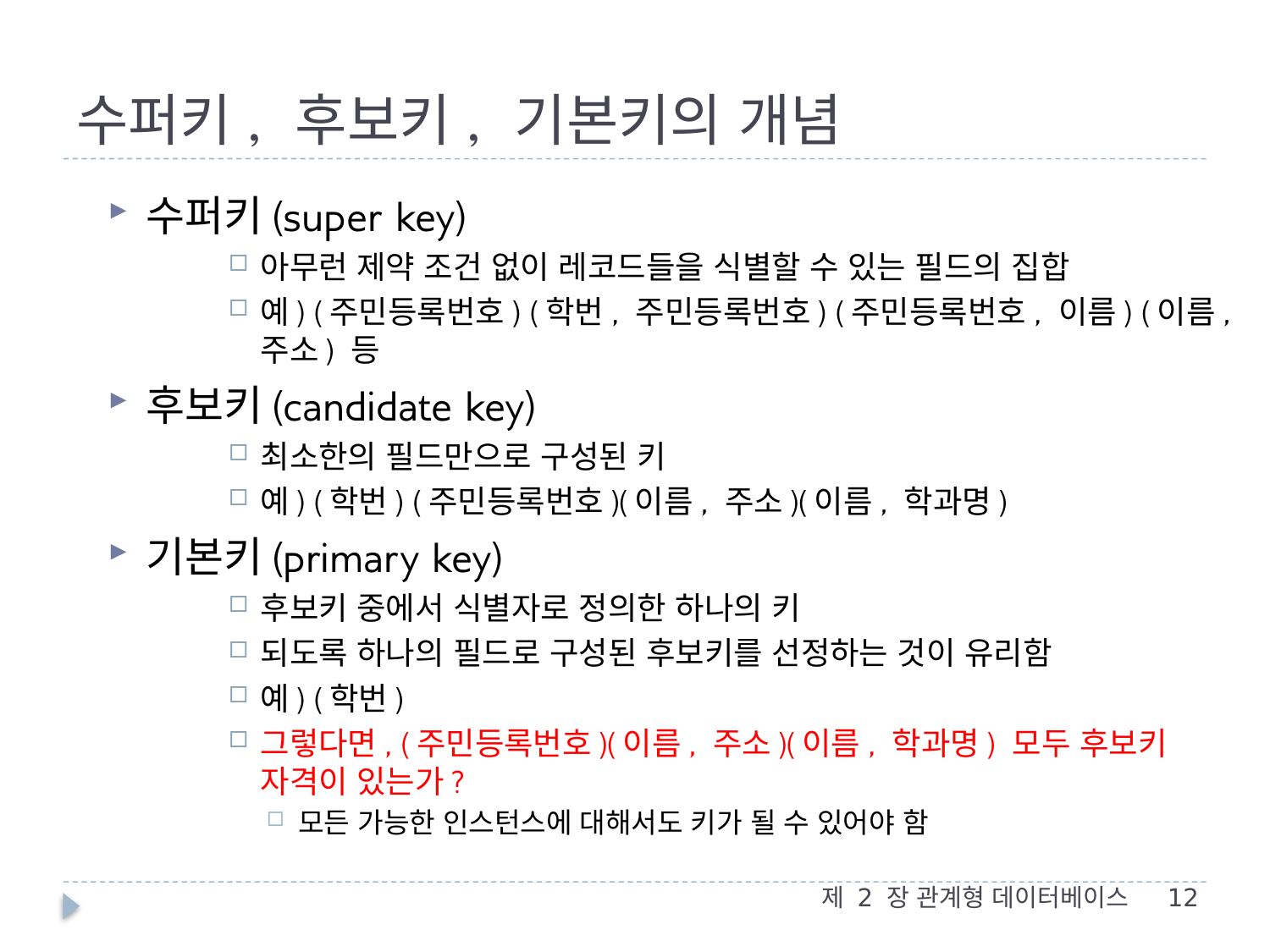

# 수퍼키, 후보키, 기본키의 개념
수퍼키(super key)
아무런 제약 조건 없이 레코드들을 식별할 수 있는 필드의 집합
예) (주민등록번호) (학번, 주민등록번호) (주민등록번호, 이름) (이름, 주소) 등
후보키(candidate key)
최소한의 필드만으로 구성된 키
예) (학번) (주민등록번호)(이름, 주소)(이름, 학과명)
기본키(primary key)
후보키 중에서 식별자로 정의한 하나의 키
되도록 하나의 필드로 구성된 후보키를 선정하는 것이 유리함
예) (학번)
그렇다면, (주민등록번호)(이름, 주소)(이름, 학과명) 모두 후보키 자격이 있는가?
모든 가능한 인스턴스에 대해서도 키가 될 수 있어야 함
제 2 장 관계형 데이터베이스
12